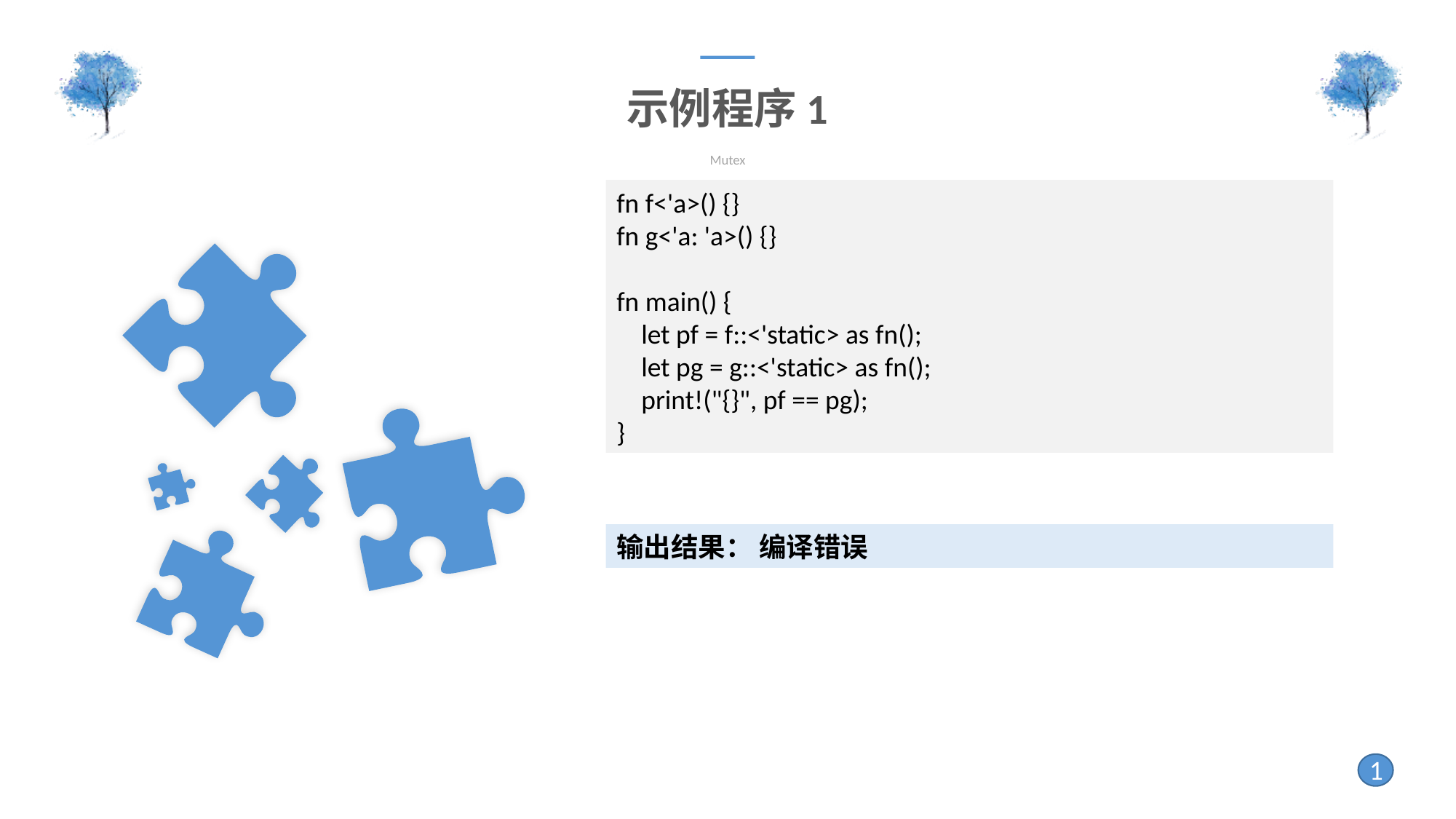

示例程序1
Mutex
fn f<'a>() {}
fn g<'a: 'a>() {}

fn main() {
    let pf = f::<'static> as fn();
    let pg = g::<'static> as fn();
    print!("{}", pf == pg);
}

输出结果： 编译错误

1